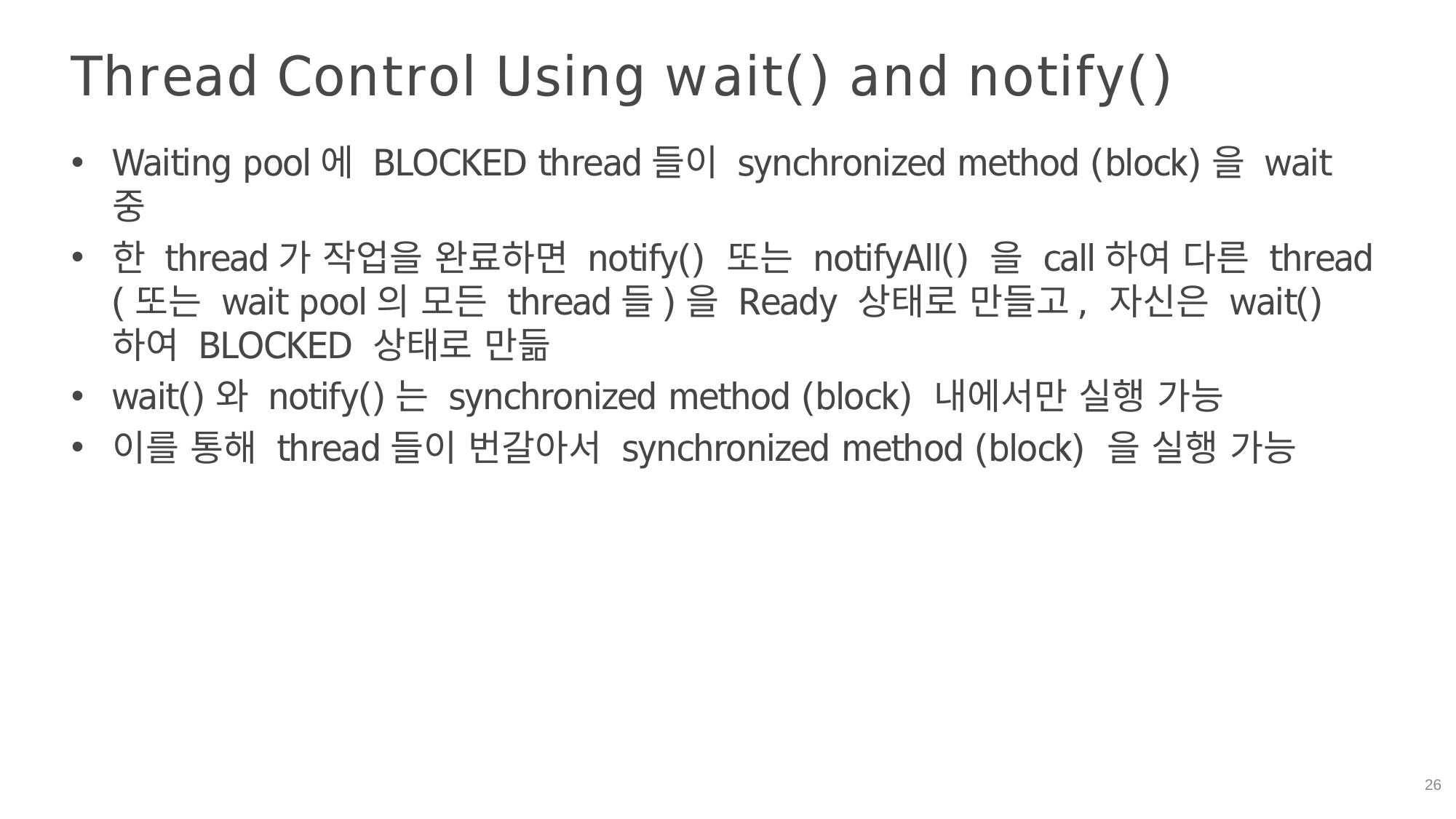

# Thread Control Using wait() and notify()
Waiting pool에 BLOCKED thread들이 synchronized method (block)을 wait 중
한 thread가 작업을 완료하면 notify() 또는 notifyAll() 을 call하여 다른 thread (또는 wait pool의 모든 thread들)을 Ready 상태로 만들고, 자신은 wait()하여 BLOCKED 상태로 만듦
wait()와 notify()는 synchronized method (block) 내에서만 실행 가능
이를 통해 thread들이 번갈아서 synchronized method (block) 을 실행 가능
26